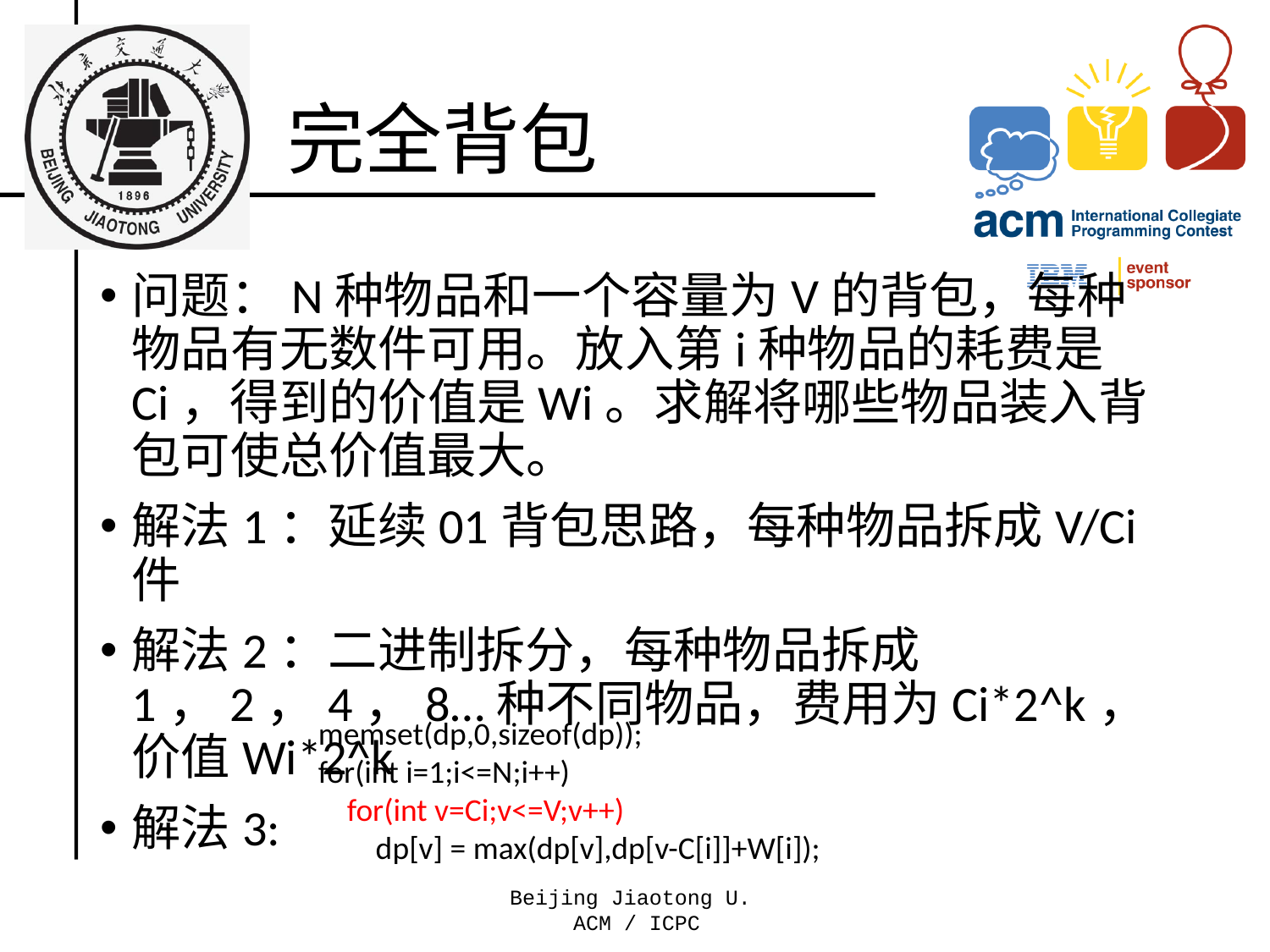

# 完全背包
问题：N种物品和一个容量为V的背包，每种物品有无数件可用。放入第i种物品的耗费是Ci，得到的价值是Wi。求解将哪些物品装入背包可使总价值最大。
解法1：延续01背包思路，每种物品拆成V/Ci件
解法2：二进制拆分，每种物品拆成1，2，4，8…种不同物品，费用为Ci*2^k，价值Wi*2^k
解法3:

memset(dp,0,sizeof(dp));
for(int i=1;i<=N;i++)
    for(int v=Ci;v<=V;v++)
        dp[v] = max(dp[v],dp[v-C[i]]+W[i]);